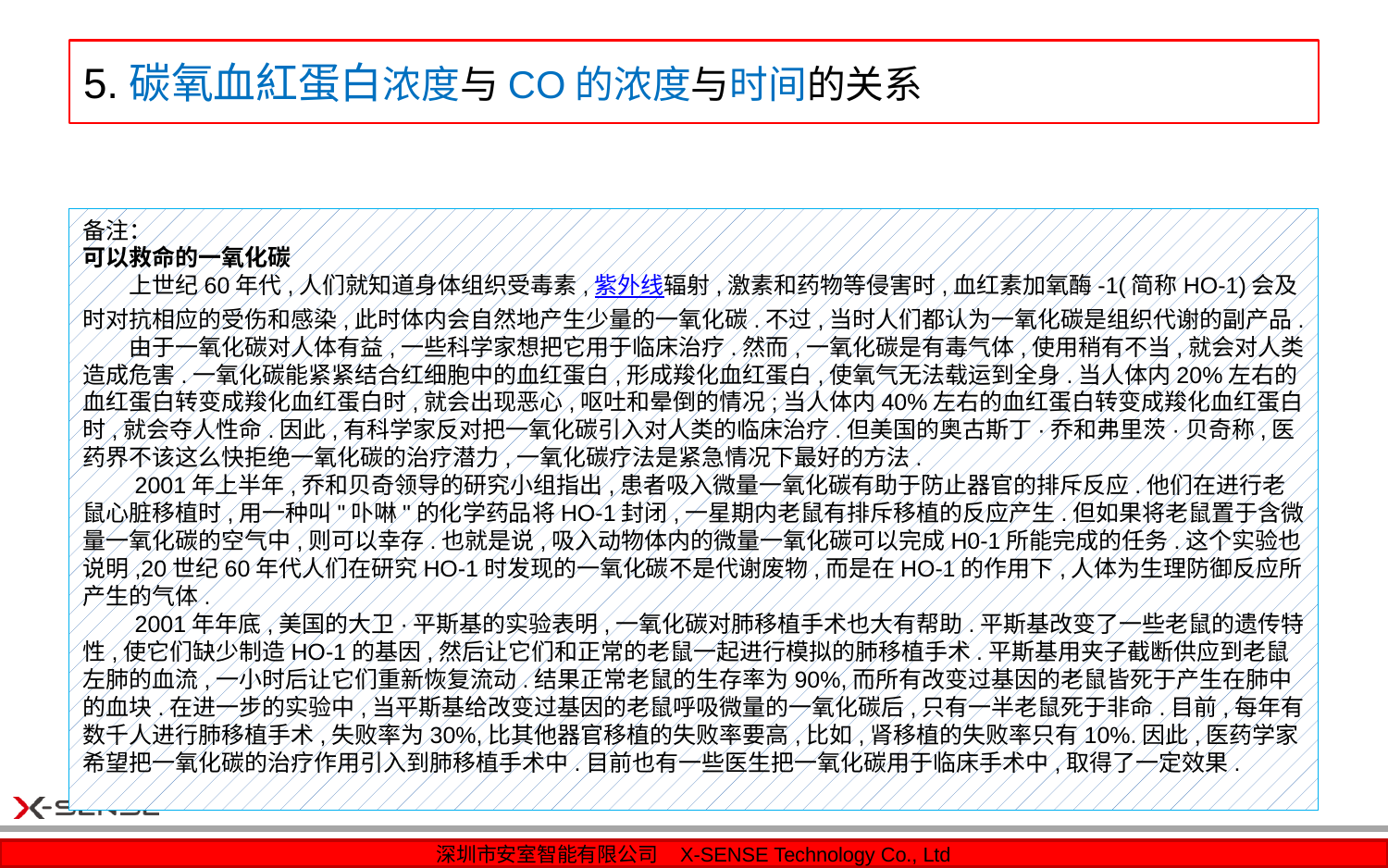

5.碳氧血紅蛋白浓度与CO的浓度与时间的关系
备注：
可以救命的一氧化碳
　　上世纪60年代,人们就知道身体组织受毒素,紫外线辐射,激素和药物等侵害时,血红素加氧酶-1(简称HO-1)会及时对抗相应的受伤和感染,此时体内会自然地产生少量的一氧化碳.不过,当时人们都认为一氧化碳是组织代谢的副产品.
　　由于一氧化碳对人体有益,一些科学家想把它用于临床治疗.然而,一氧化碳是有毒气体,使用稍有不当,就会对人类造成危害.一氧化碳能紧紧结合红细胞中的血红蛋白,形成羧化血红蛋白,使氧气无法载运到全身.当人体内20%左右的血红蛋白转变成羧化血红蛋白时,就会出现恶心,呕吐和晕倒的情况;当人体内40%左右的血红蛋白转变成羧化血红蛋白时,就会夺人性命.因此,有科学家反对把一氧化碳引入对人类的临床治疗.但美国的奥古斯丁·乔和弗里茨·贝奇称,医药界不该这么快拒绝一氧化碳的治疗潜力,一氧化碳疗法是紧急情况下最好的方法.
　　2001年上半年,乔和贝奇领导的研究小组指出,患者吸入微量一氧化碳有助于防止器官的排斥反应.他们在进行老鼠心脏移植时,用一种叫"卟啉"的化学药品将HO-1封闭,一星期内老鼠有排斥移植的反应产生.但如果将老鼠置于含微量一氧化碳的空气中,则可以幸存.也就是说,吸入动物体内的微量一氧化碳可以完成H0-1所能完成的任务.这个实验也说明,20世纪60年代人们在研究HO-1时发现的一氧化碳不是代谢废物,而是在HO-1的作用下,人体为生理防御反应所产生的气体.
　　2001年年底,美国的大卫·平斯基的实验表明,一氧化碳对肺移植手术也大有帮助.平斯基改变了一些老鼠的遗传特性,使它们缺少制造HO-1的基因,然后让它们和正常的老鼠一起进行模拟的肺移植手术.平斯基用夹子截断供应到老鼠左肺的血流,一小时后让它们重新恢复流动.结果正常老鼠的生存率为90%,而所有改变过基因的老鼠皆死于产生在肺中的血块.在进一步的实验中,当平斯基给改变过基因的老鼠呼吸微量的一氧化碳后,只有一半老鼠死于非命.目前,每年有数千人进行肺移植手术,失败率为30%,比其他器官移植的失败率要高,比如,肾移植的失败率只有10%.因此,医药学家希望把一氧化碳的治疗作用引入到肺移植手术中.目前也有一些医生把一氧化碳用于临床手术中,取得了一定效果.